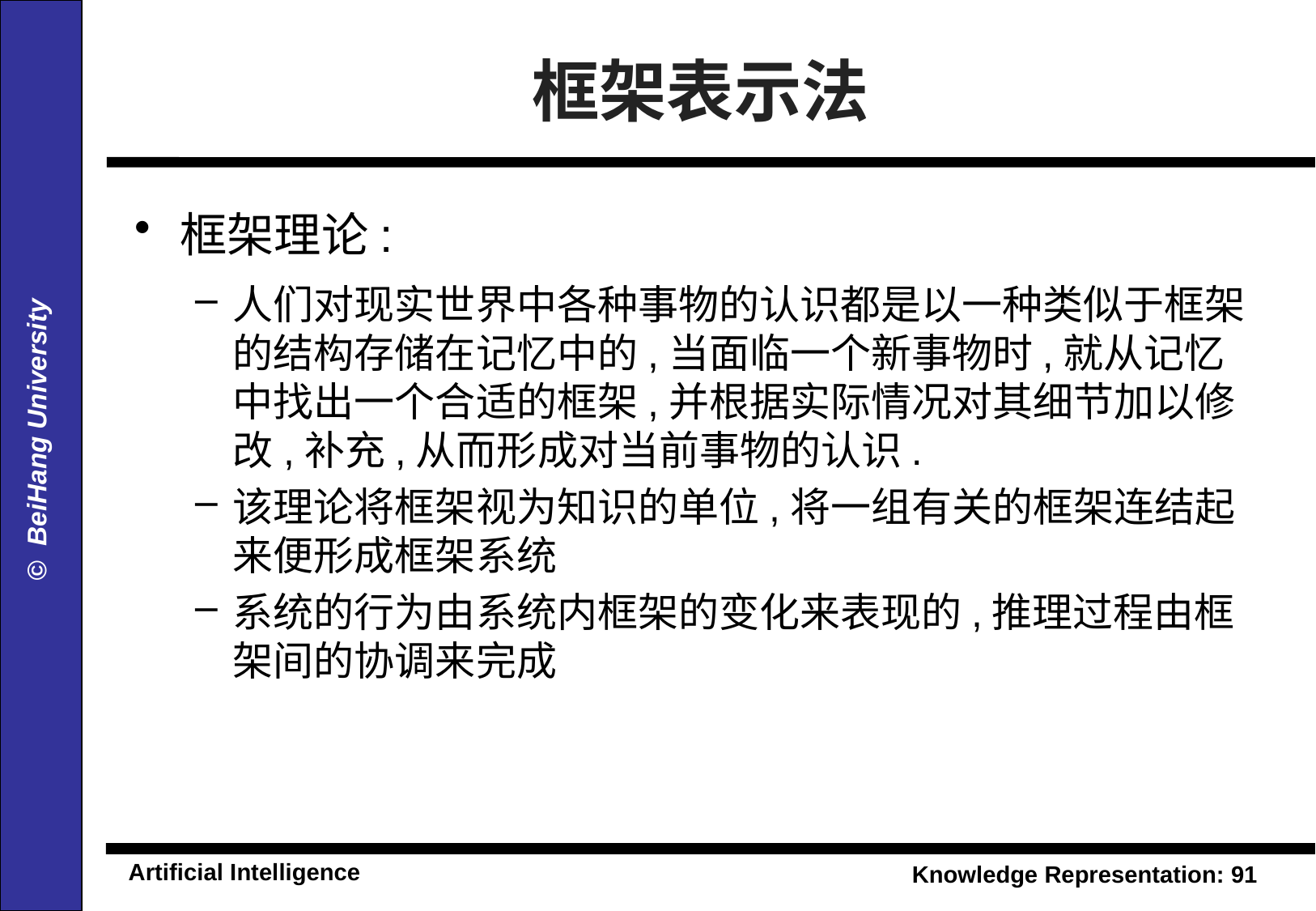

框架表示法
框架理论:
人们对现实世界中各种事物的认识都是以一种类似于框架的结构存储在记忆中的,当面临一个新事物时,就从记忆中找出一个合适的框架,并根据实际情况对其细节加以修改,补充,从而形成对当前事物的认识.
该理论将框架视为知识的单位,将一组有关的框架连结起来便形成框架系统
系统的行为由系统内框架的变化来表现的,推理过程由框架间的协调来完成